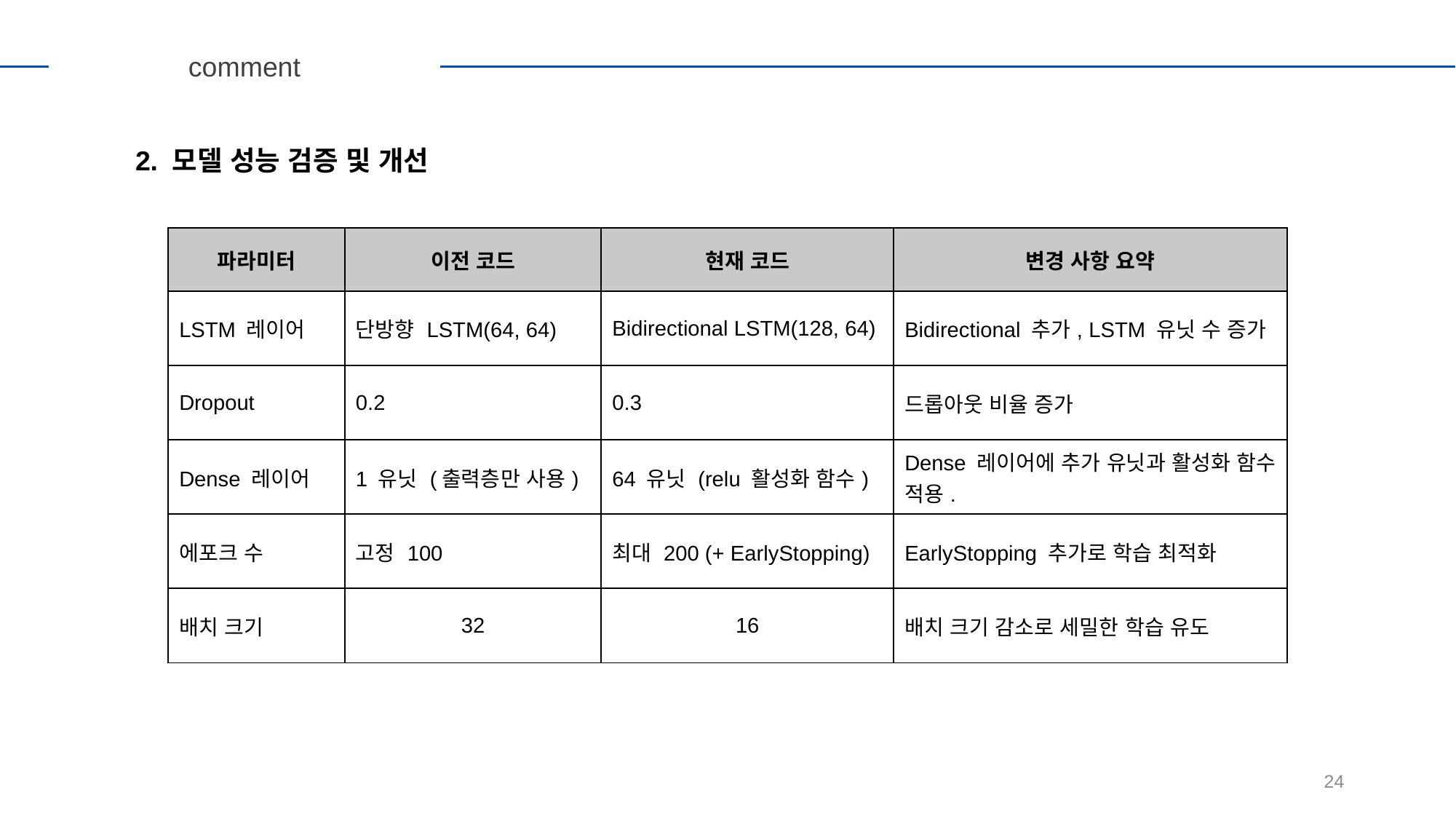

comment
2. 모델 성능 검증 및 개선
| 파라미터 | 이전 코드 | 현재 코드 | 변경 사항 요약 |
| --- | --- | --- | --- |
| LSTM 레이어 | 단방향 LSTM(64, 64) | Bidirectional LSTM(128, 64) | Bidirectional 추가, LSTM 유닛 수 증가 |
| Dropout | 0.2 | 0.3 | 드롭아웃 비율 증가 |
| Dense 레이어 | 1 유닛 (출력층만 사용) | 64 유닛 (relu 활성화 함수) | Dense 레이어에 추가 유닛과 활성화 함수 적용. |
| 에포크 수 | 고정 100 | 최대 200 (+ EarlyStopping) | EarlyStopping 추가로 학습 최적화 |
| 배치 크기 | 32 | 16 | 배치 크기 감소로 세밀한 학습 유도 |
24